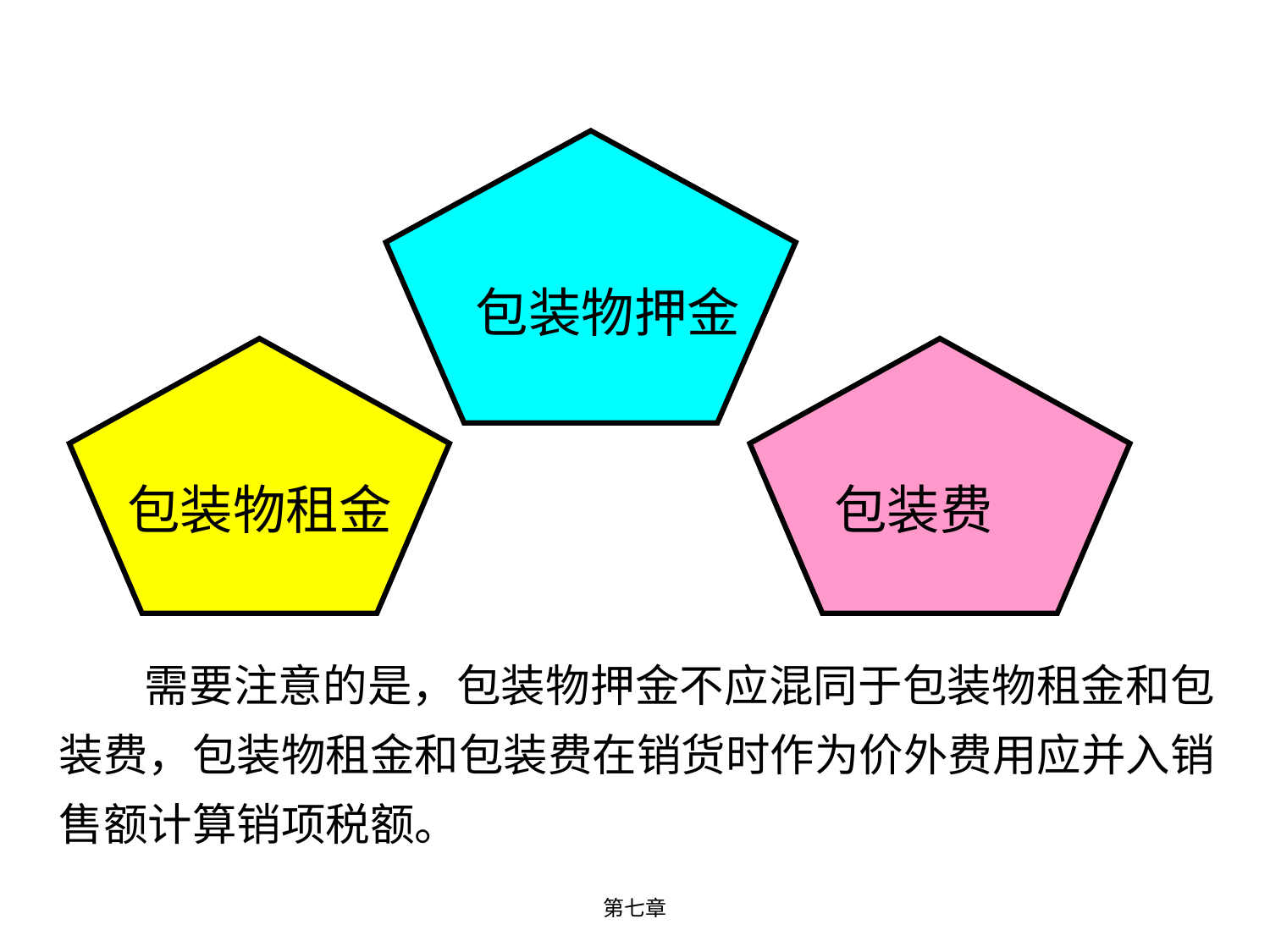

包装物押金
包装物租金
包装费
            需要注意的是，包装物押金不应混同于包装物租金和包装费，包装物租金和包装费在销货时作为价外费用应并入销售额计算销项税额。

第七章
59